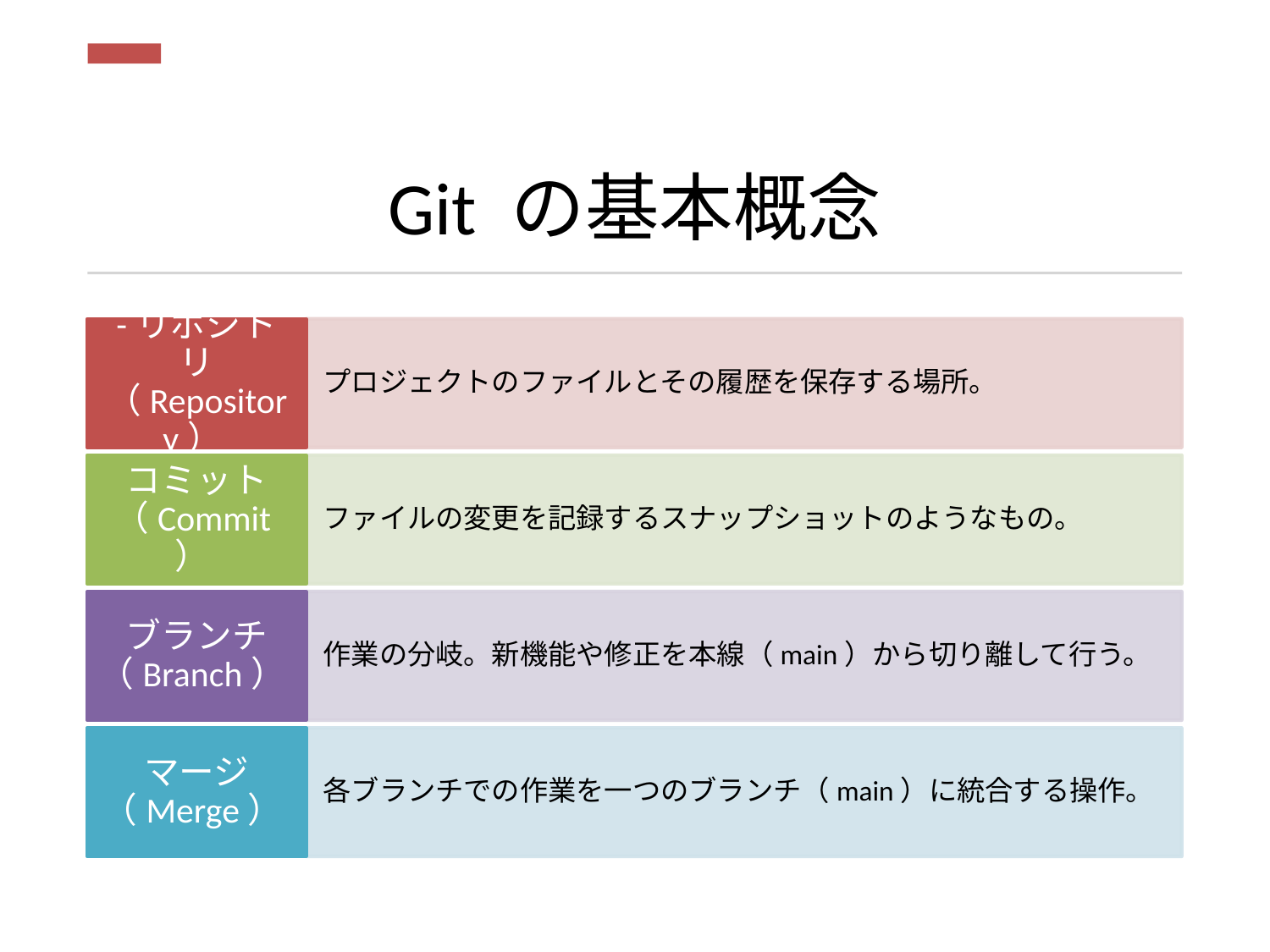

# Git の基本概念

プロジェクトのファイルとその履歴を保存する場所。
-リポジトリ（Repository）
ファイルの変更を記録するスナップショットのようなもの。
コミット（Commit）
作業の分岐。新機能や修正を本線（main）から切り離して行う。
ブランチ（Branch）
各ブランチでの作業を一つのブランチ（main）に統合する操作。
マージ（Merge）